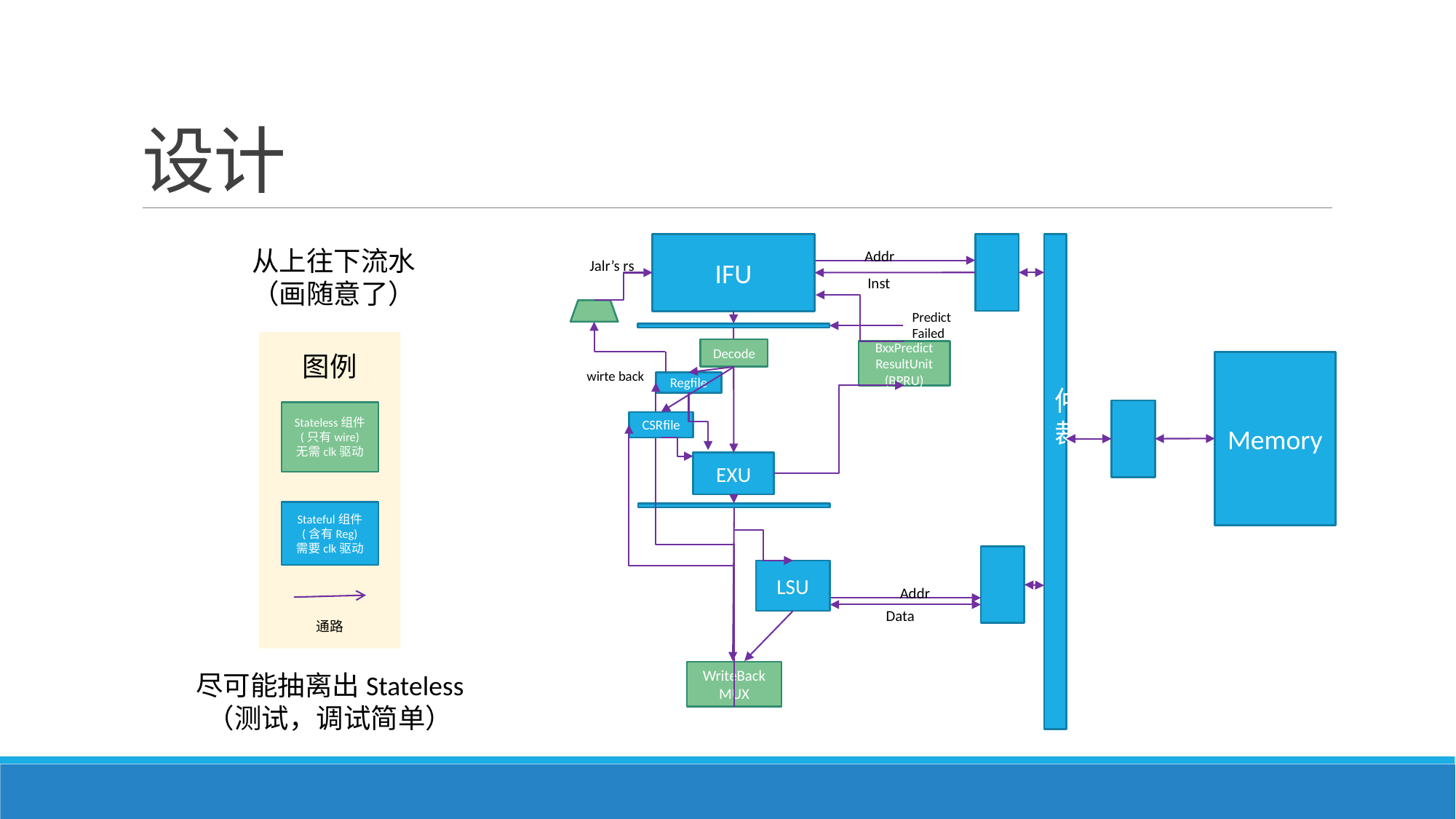

# 设计

IFU
仲裁

Addr
Jalr’s rs
Inst

Predict
Failed

Decode
BxxPredict
ResultUnit
(BPRU)
Memory
wirte back
Regfile

CSRfile
EXU

LSU
Addr
Data
WriteBack
MUX
从上往下流水
（画随意了）

图例
Stateless组件
(只有wire)
无需clk驱动
Stateful组件
(含有Reg)
需要clk驱动
通路
尽可能抽离出Stateless
（测试，调试简单）